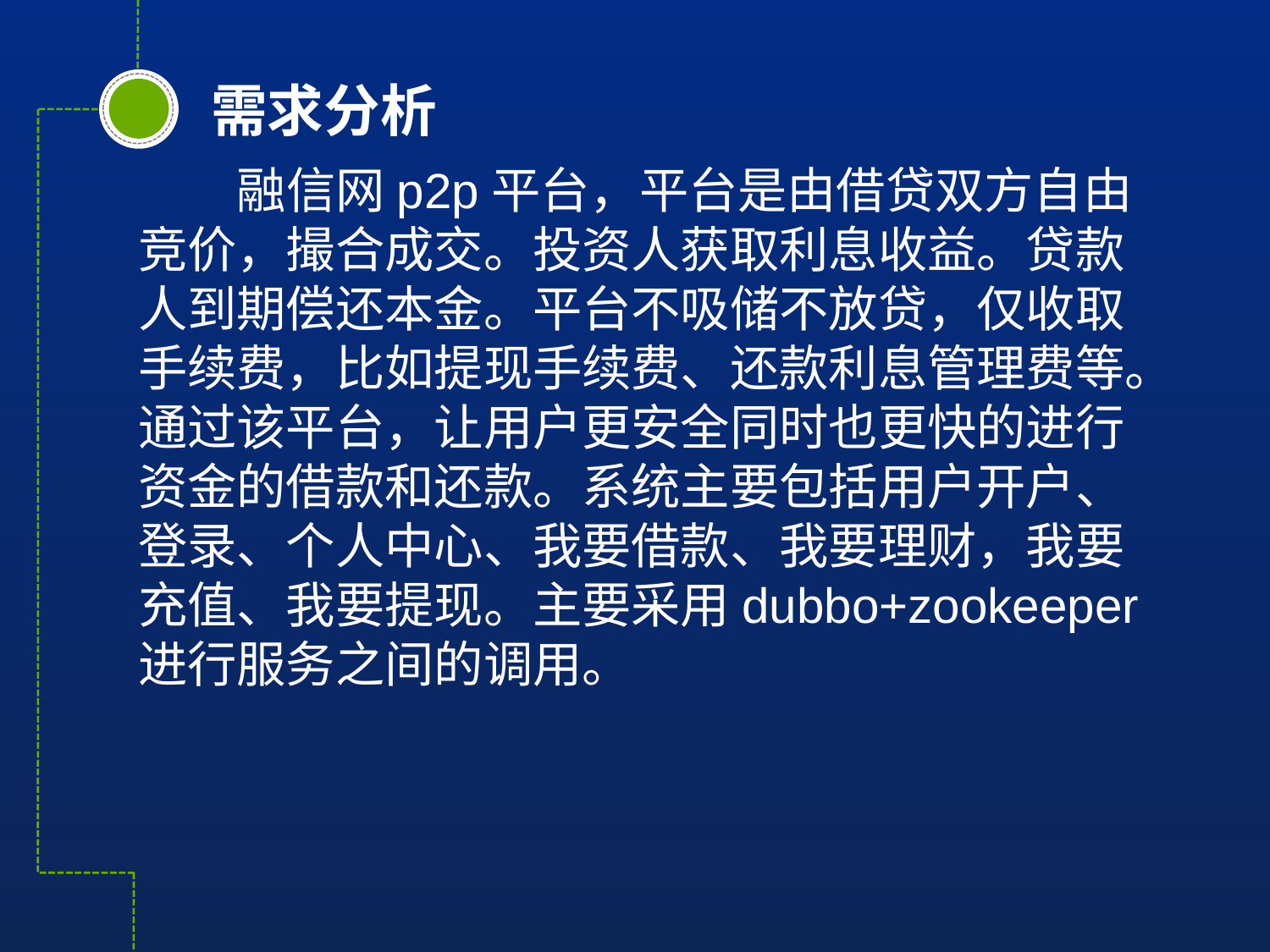

需求分析

融信网p2p平台，平台是由借贷双方自由竞价，撮合成交。投资人获取利息收益。贷款人到期偿还本金。平台不吸储不放贷，仅收取手续费，比如提现手续费、还款利息管理费等。通过该平台，让用户更安全同时也更快的进行资金的借款和还款。系统主要包括用户开户、登录、个人中心、我要借款、我要理财，我要充值、我要提现。主要采用dubbo+zookeeper进行服务之间的调用。